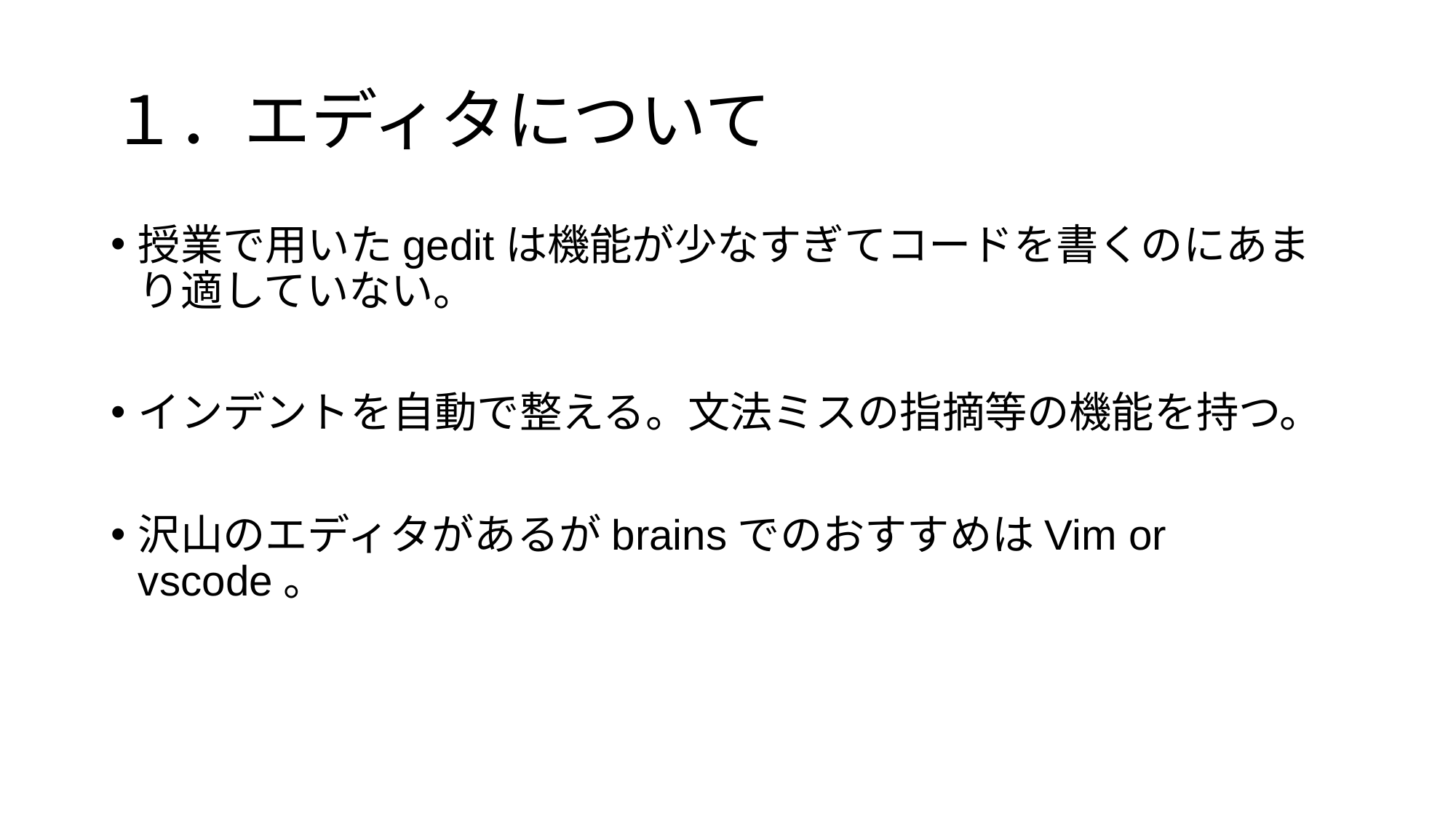

# １．エディタについて
授業で用いたgeditは機能が少なすぎてコードを書くのにあまり適していない。

インデントを自動で整える。文法ミスの指摘等の機能を持つ。

沢山のエディタがあるがbrainsでのおすすめはVim or vscode。